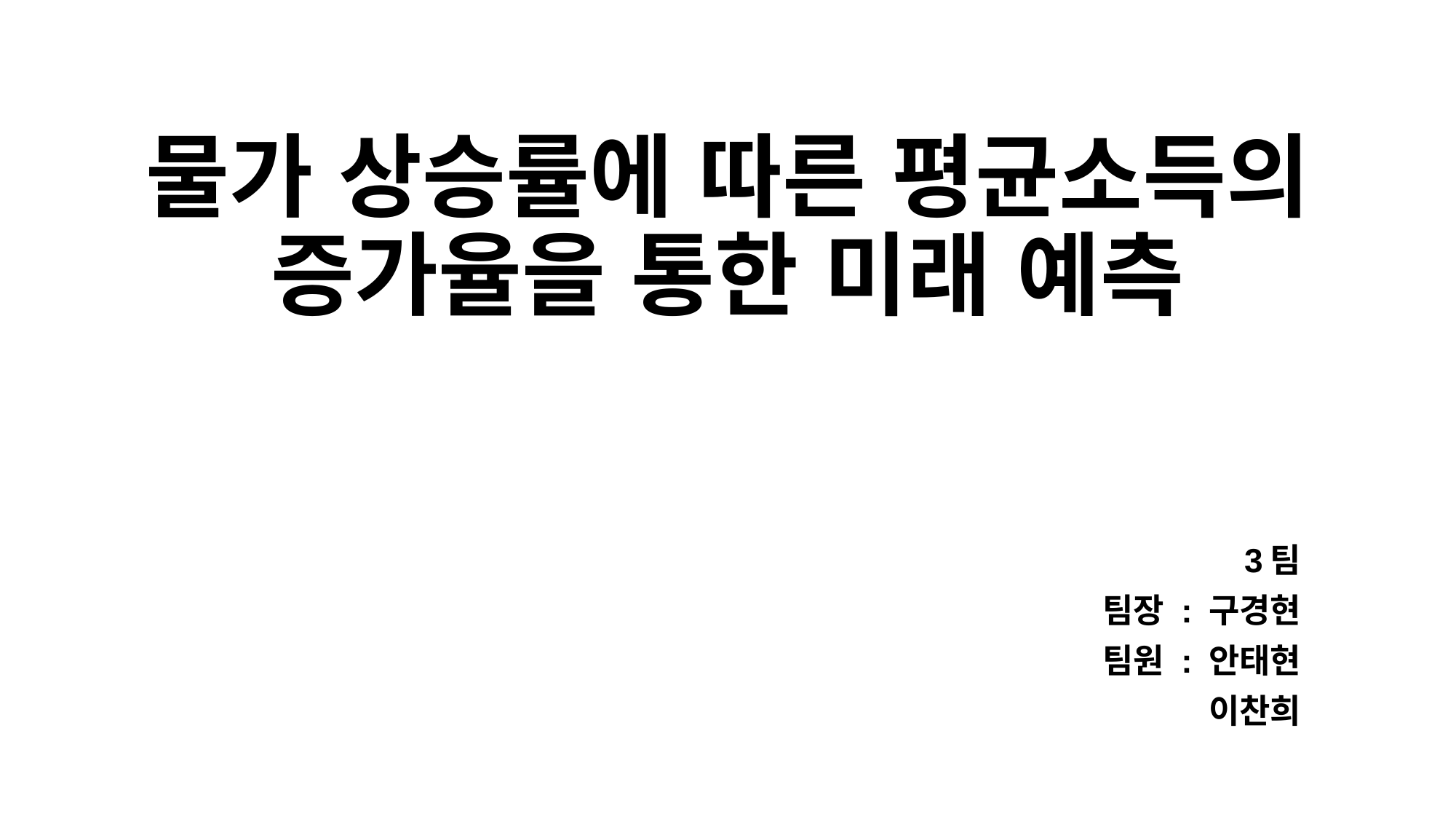

# 물가 상승률에 따른 평균소득의 증가율을 통한 미래 예측
3팀
팀장 : 구경현
팀원 : 안태현
이찬희